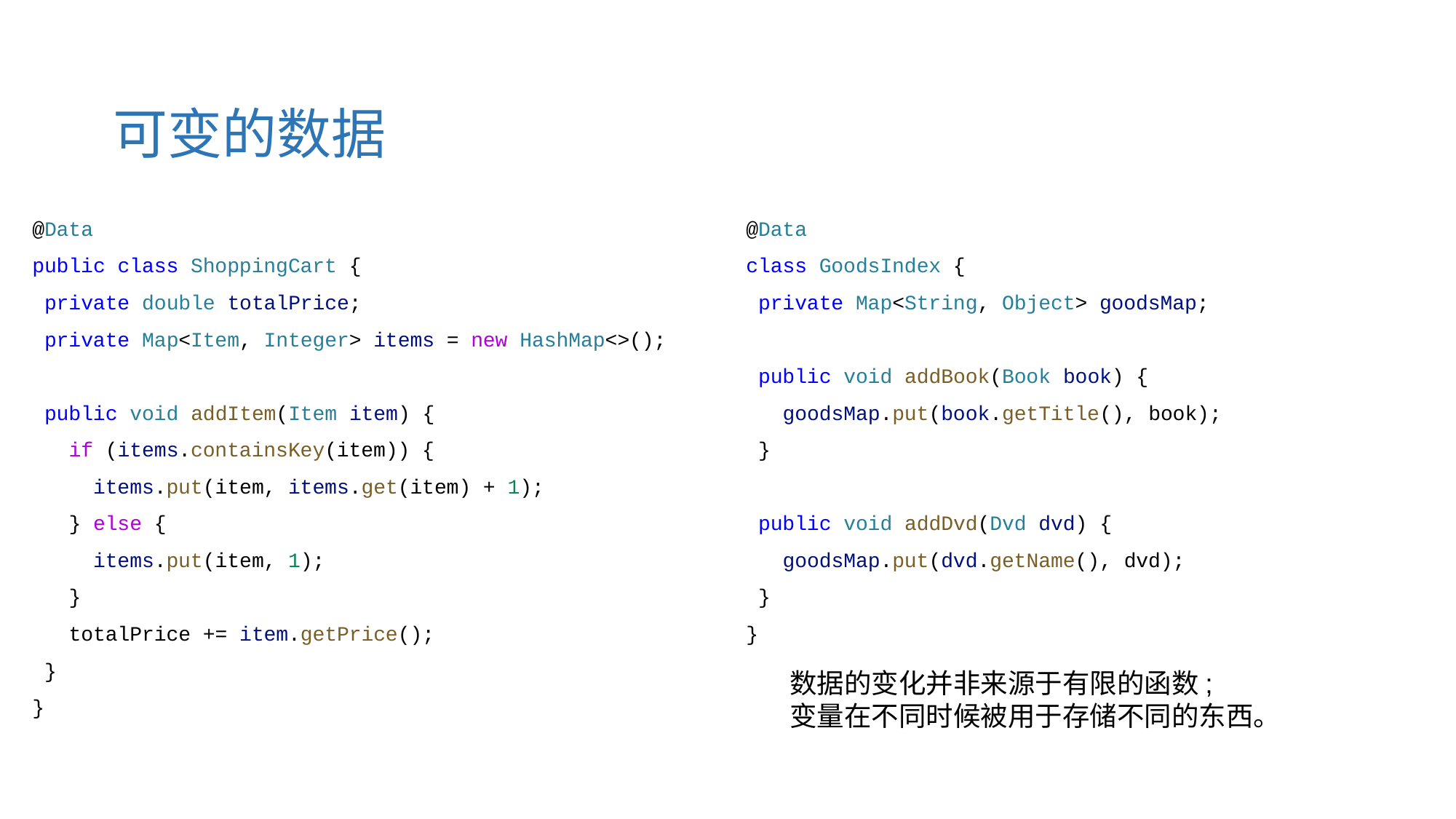

可变的数据
@Data
public class ShoppingCart {
 private double totalPrice;
 private Map<Item, Integer> items = new HashMap<>();

 public void addItem(Item item) {
   if (items.containsKey(item)) {
     items.put(item, items.get(item) + 1);
   } else {
     items.put(item, 1);
   }
   totalPrice += item.getPrice();
 }
}
@Data
class GoodsIndex {
 private Map<String, Object> goodsMap;

 public void addBook(Book book) {
   goodsMap.put(book.getTitle(), book);
 }

 public void addDvd(Dvd dvd) {
   goodsMap.put(dvd.getName(), dvd);
 }
}
数据的变化并非来源于有限的函数;
变量在不同时候被用于存储不同的东西。